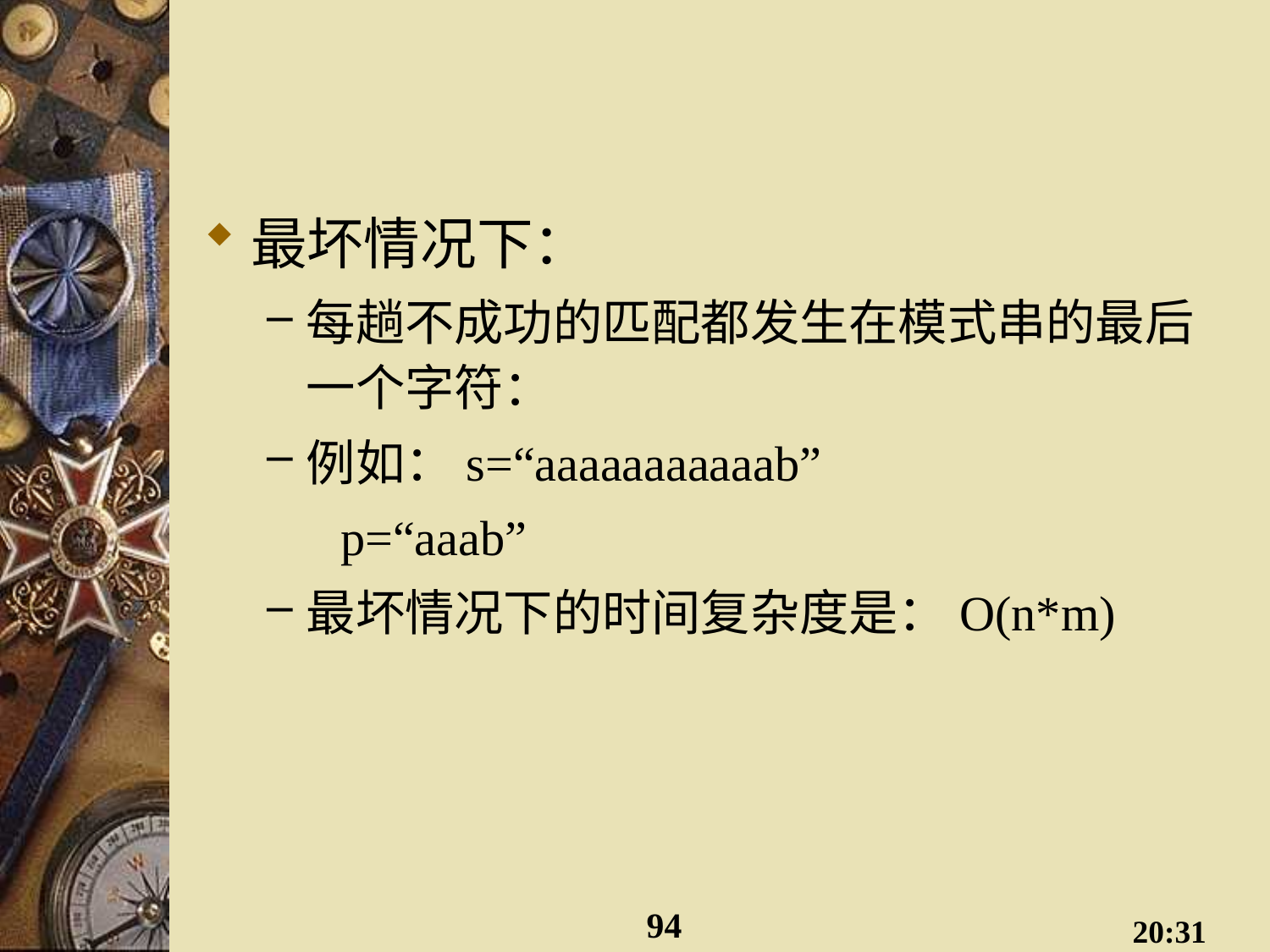

#
最坏情况下：
每趟不成功的匹配都发生在模式串的最后一个字符：
例如：s=“aaaaaaaaaaab”
      p=“aaab”
最坏情况下的时间复杂度是：O(n*m)